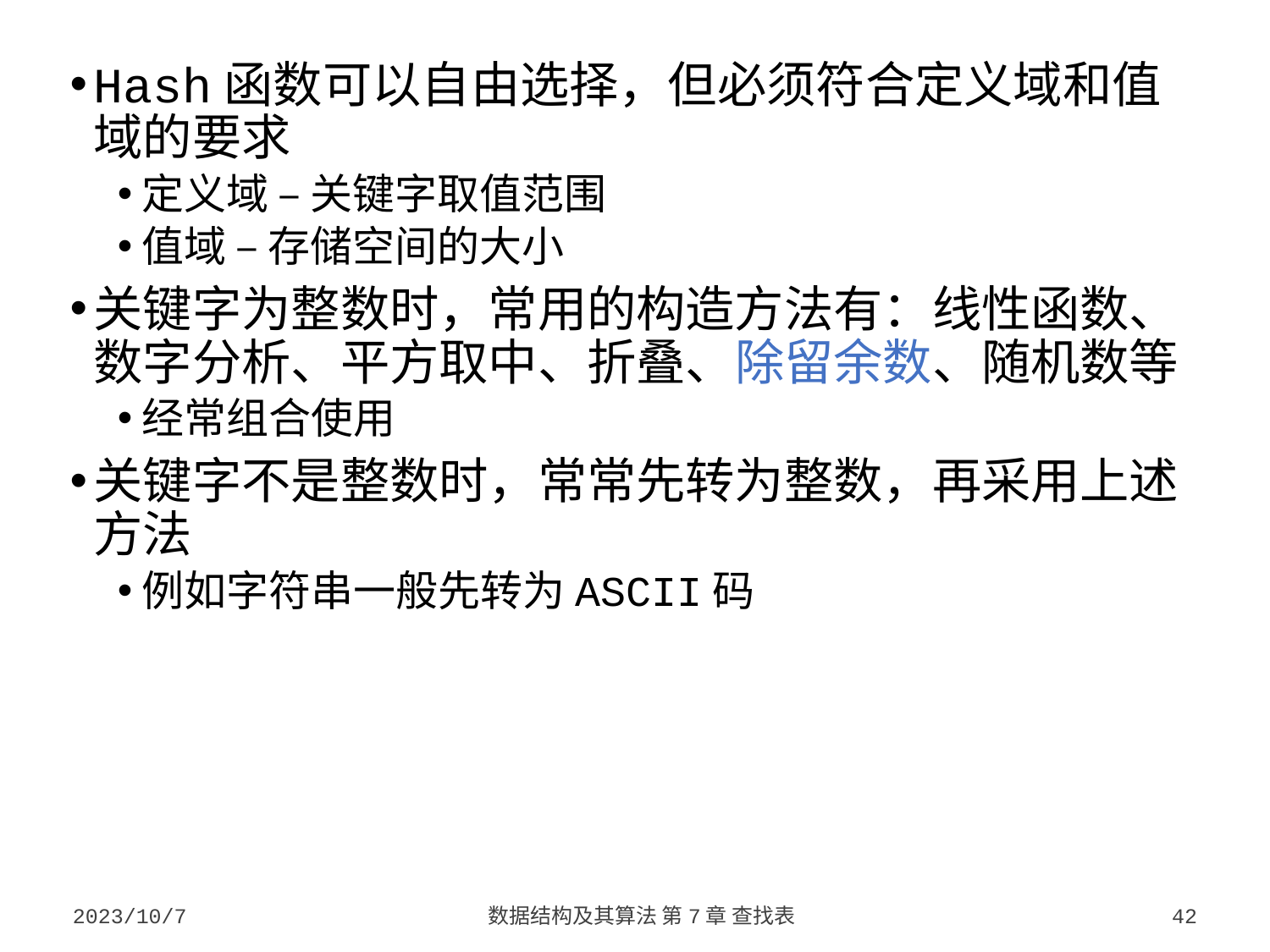

Hash函数可以自由选择，但必须符合定义域和值域的要求
定义域 – 关键字取值范围
值域 – 存储空间的大小
关键字为整数时，常用的构造方法有：线性函数、数字分析、平方取中、折叠、除留余数、随机数等
经常组合使用
关键字不是整数时，常常先转为整数，再采用上述方法
例如字符串一般先转为ASCII码
2023/10/7
数据结构及其算法 第7章 查找表
42